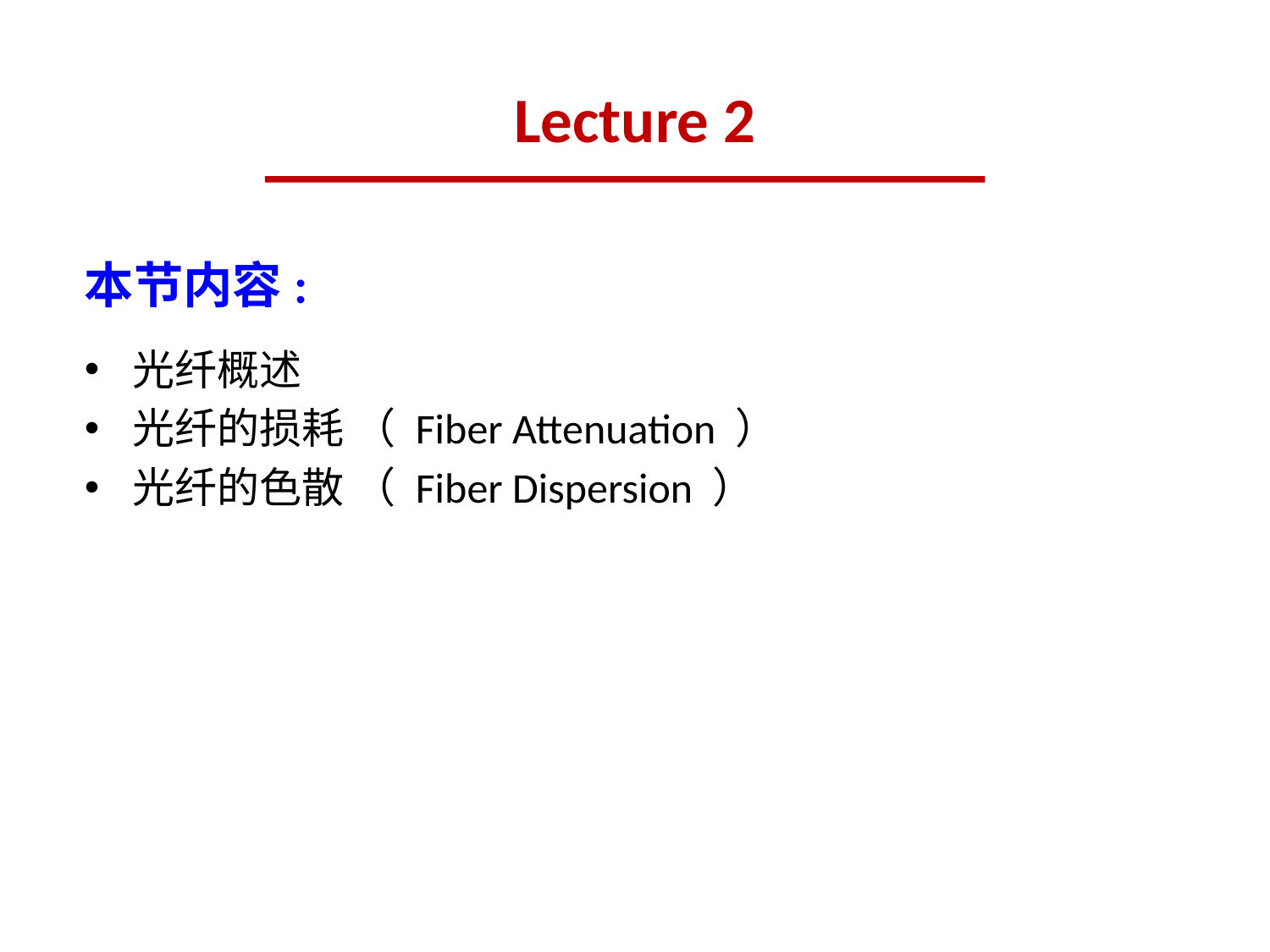

# Lecture 2

本节内容:
光纤概述
光纤的损耗 （ Fiber Attenuation ）
光纤的色散 （ Fiber Dispersion ）